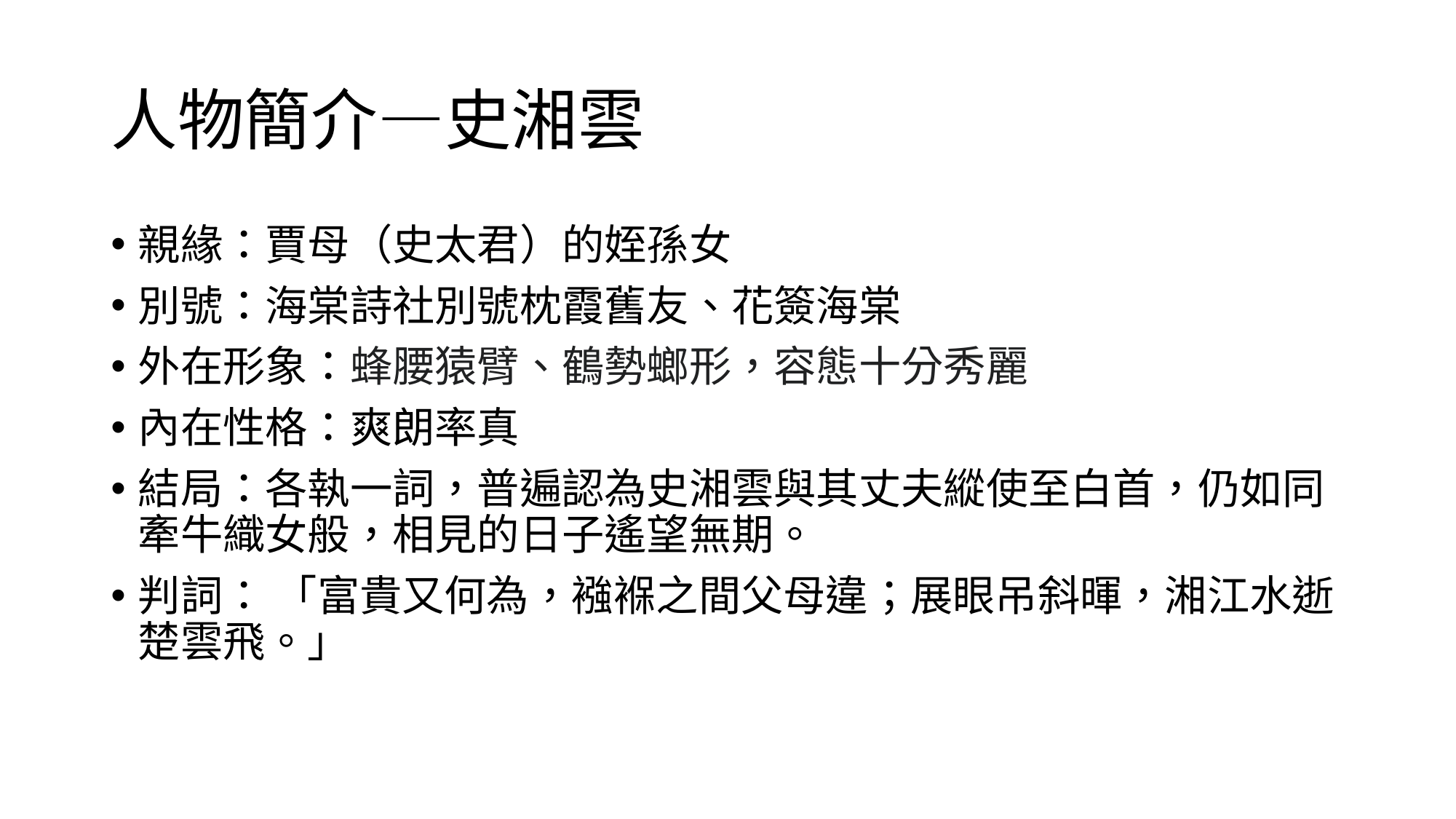

# 人物簡介—史湘雲
親緣：賈母（史太君）的姪孫女
別號：海棠詩社別號枕霞舊友、花簽海棠
外在形象：蜂腰猿臂、鶴勢螂形，容態十分秀麗
內在性格：爽朗率真
結局：各執一詞，普遍認為史湘雲與其丈夫縱使至白首，仍如同牽牛織女般，相見的日子遙望無期。
判詞： 「富貴又何為，襁褓之間父母違；展眼吊斜暉，湘江水逝楚雲飛。」